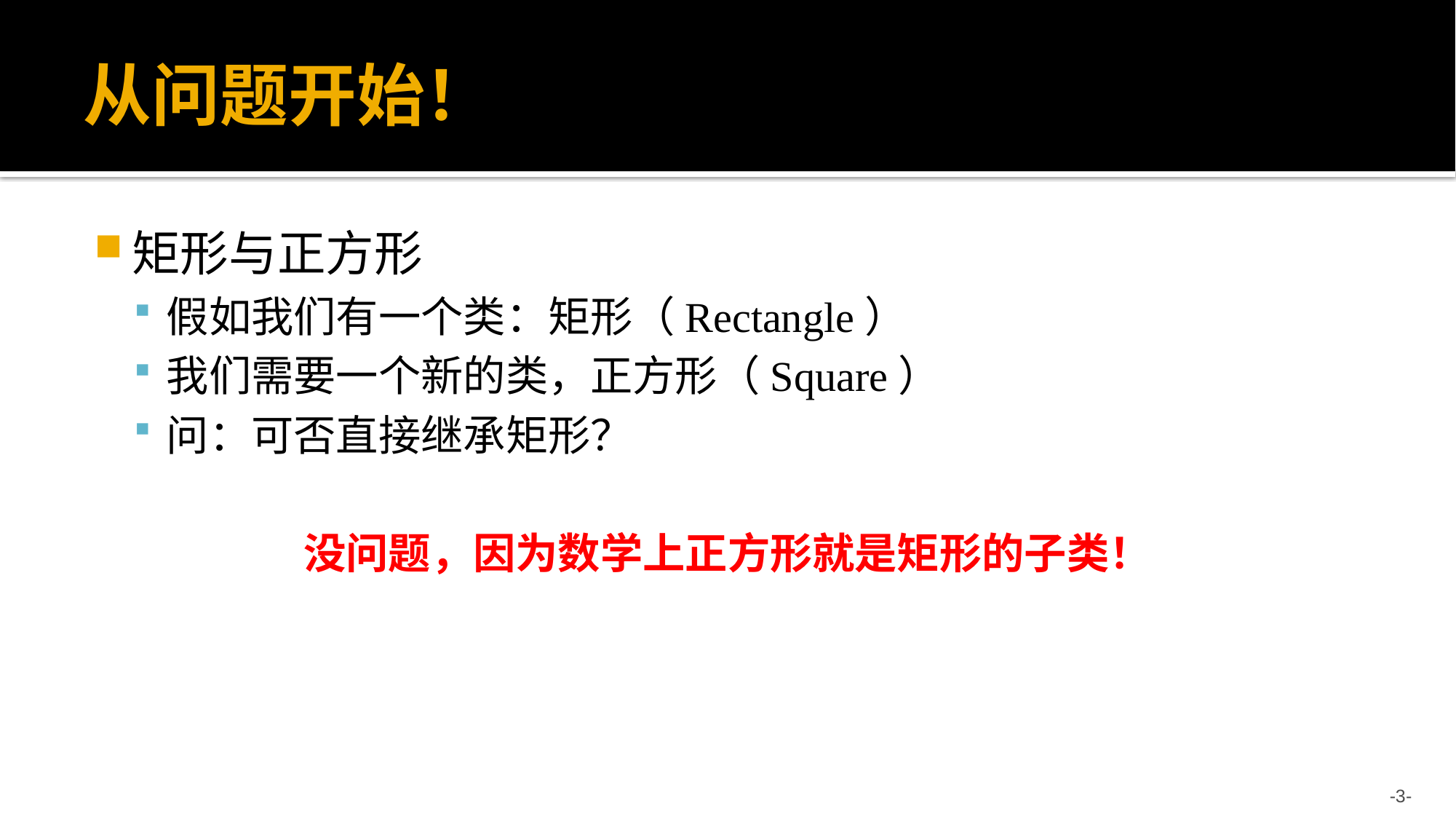

# 从问题开始！
矩形与正方形
假如我们有一个类：矩形（Rectangle）
我们需要一个新的类，正方形（Square）
问：可否直接继承矩形？

没问题，因为数学上正方形就是矩形的子类！
-3-